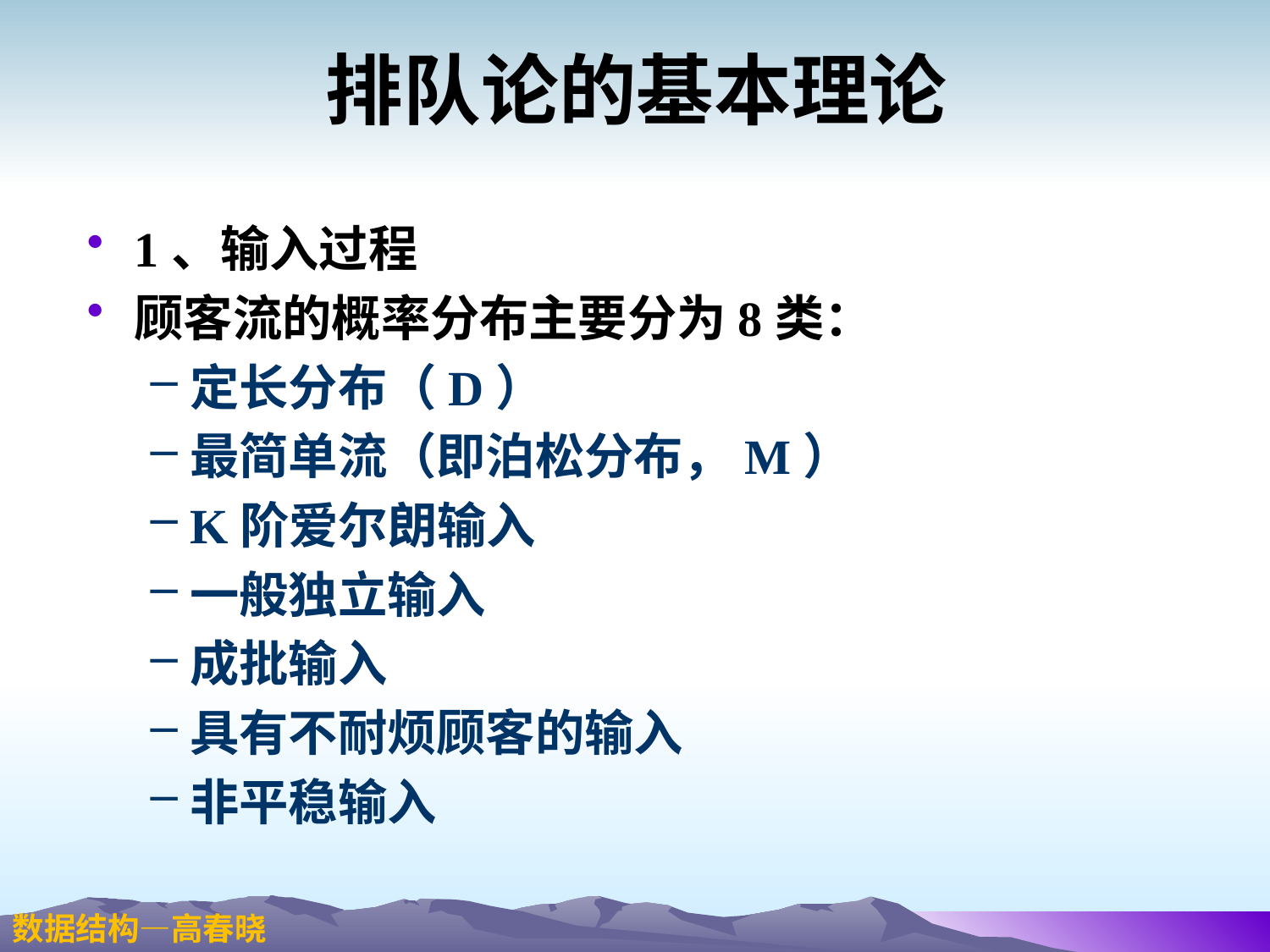

# 排队论的基本理论
1、输入过程
顾客流的概率分布主要分为8类：
定长分布（D）
最简单流（即泊松分布，M）
K阶爱尔朗输入
一般独立输入
成批输入
具有不耐烦顾客的输入
非平稳输入